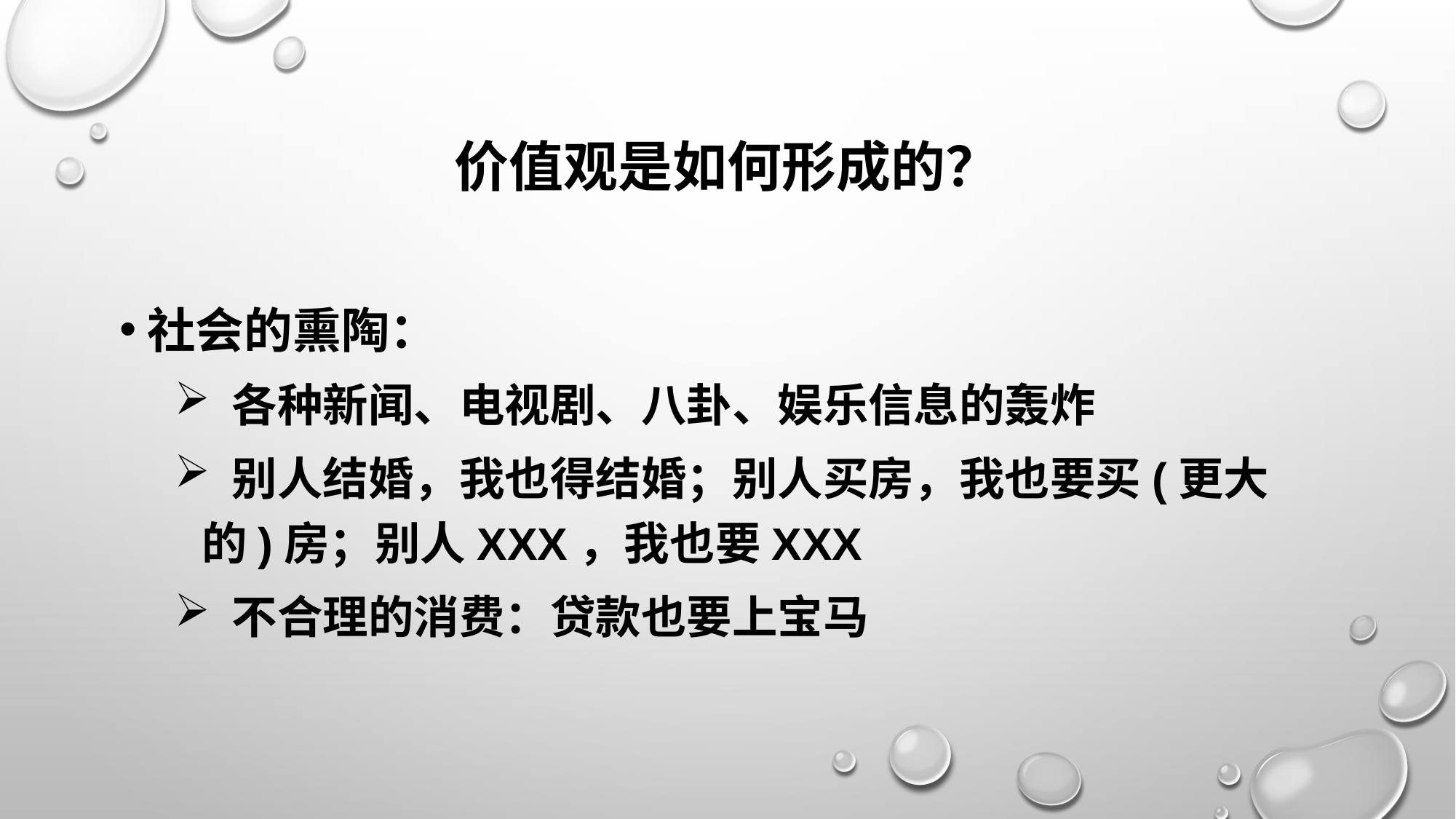

# 价值观是如何形成的？
社会的熏陶：
 各种新闻、电视剧、八卦、娱乐信息的轰炸
 别人结婚，我也得结婚；别人买房，我也要买(更大的)房；别人XXX，我也要XXX
 不合理的消费：贷款也要上宝马